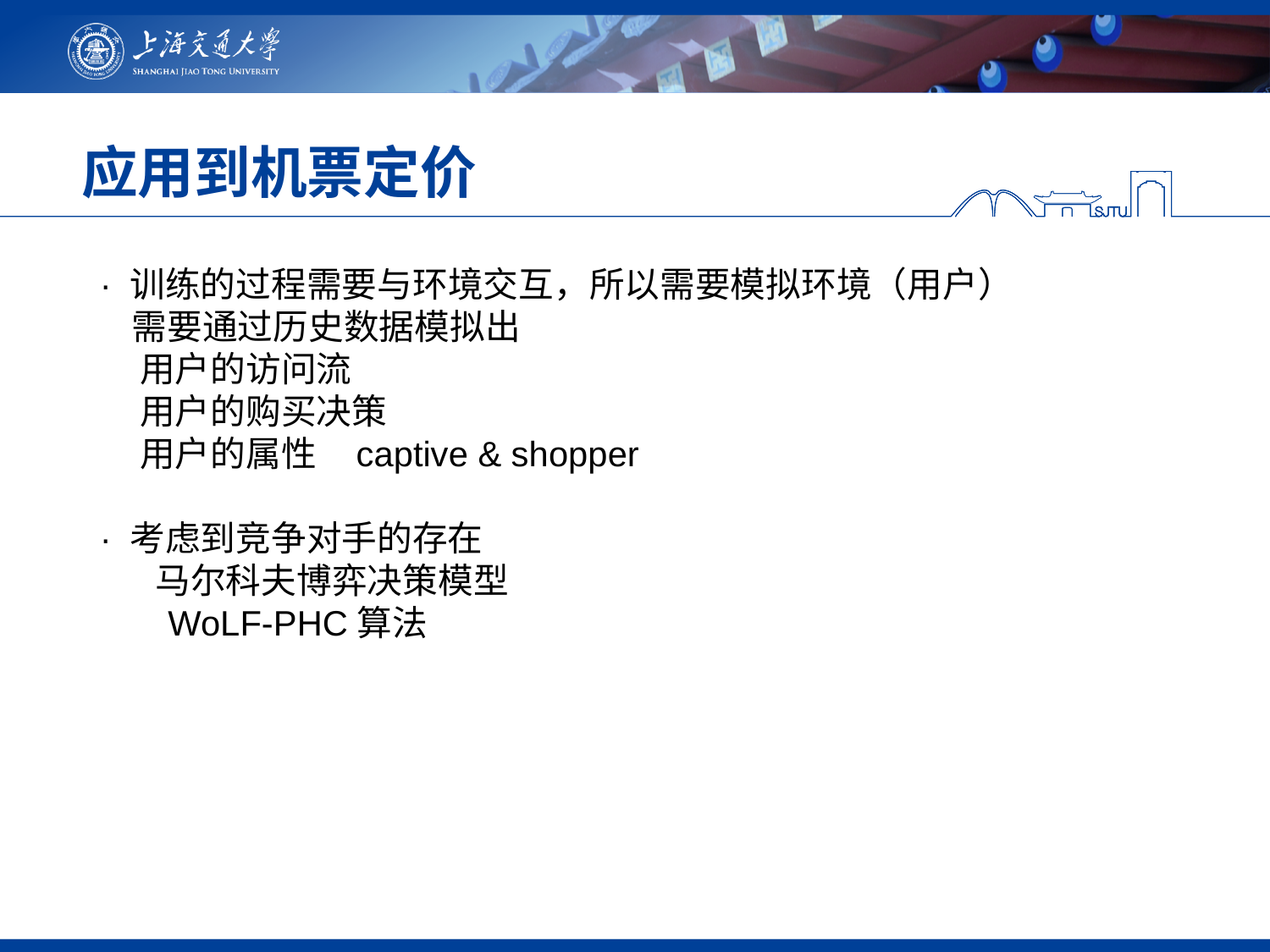

# 应用到机票定价
· 训练的过程需要与环境交互，所以需要模拟环境（用户）
   需要通过历史数据模拟出
    用户的访问流
    用户的购买决策
    用户的属性    captive & shopper

· 考虑到竞争对手的存在
      马尔科夫博弈决策模型
       WoLF-PHC算法